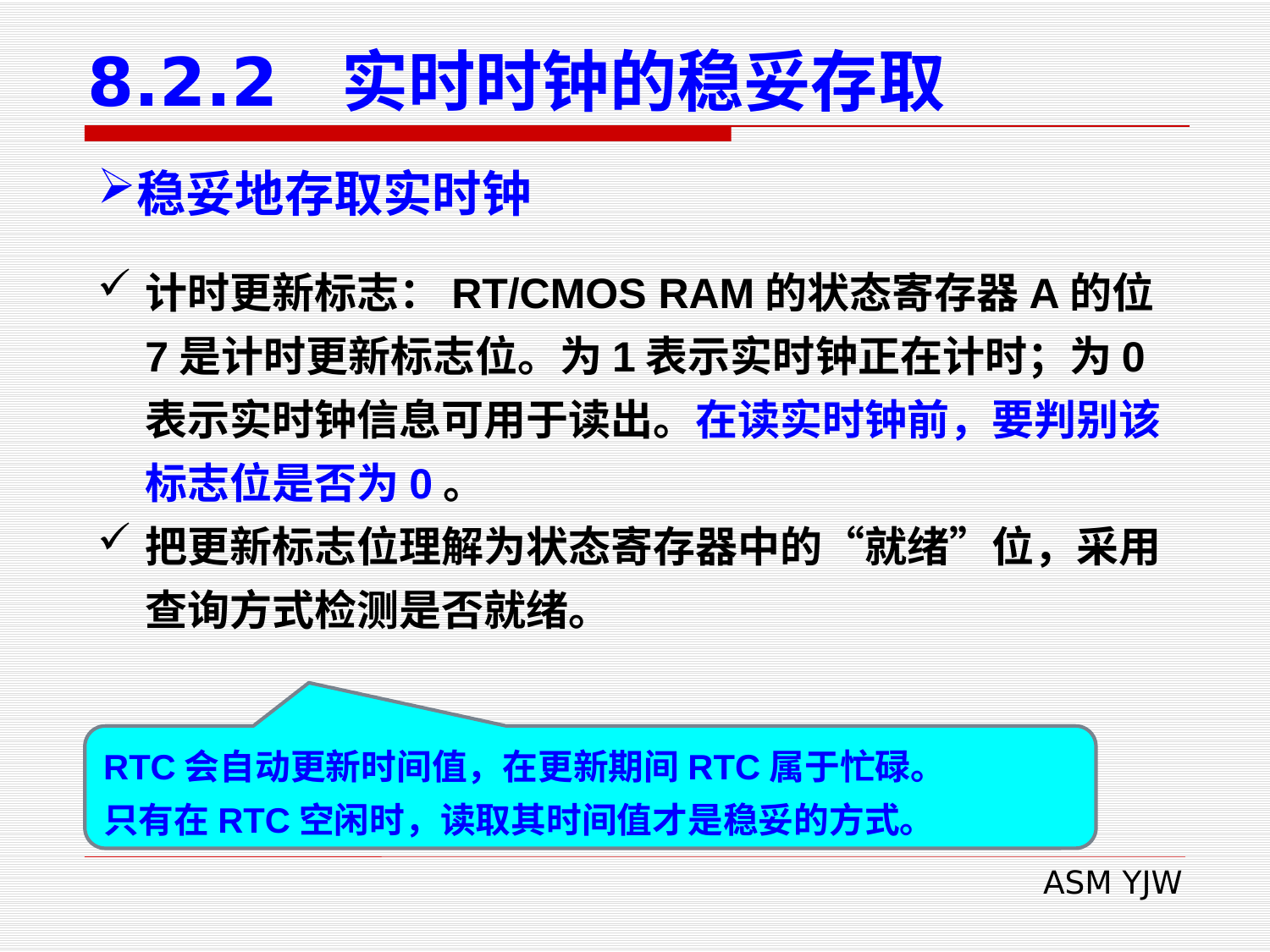

# 8.2.2  实时时钟的稳妥存取
稳妥地存取实时钟
计时更新标志：RT/CMOS RAM的状态寄存器A的位7是计时更新标志位。为1表示实时钟正在计时；为0表示实时钟信息可用于读出。在读实时钟前，要判别该标志位是否为0。
把更新标志位理解为状态寄存器中的“就绪”位，采用查询方式检测是否就绪。

RTC会自动更新时间值，在更新期间RTC属于忙碌。
只有在RTC空闲时，读取其时间值才是稳妥的方式。